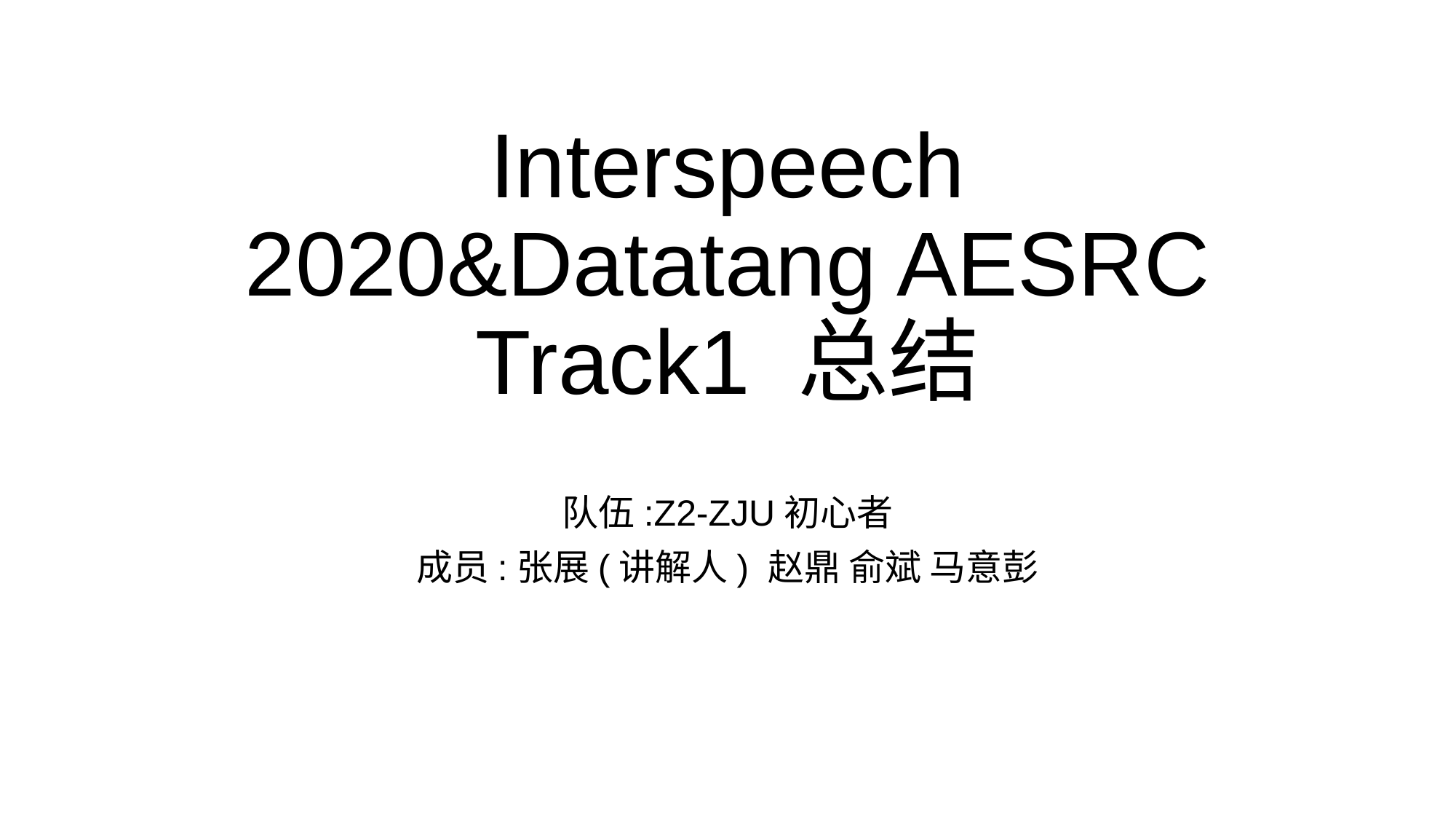

# Interspeech 2020&Datatang AESRC Track1 总结

队伍:Z2-ZJU初心者
成员:张展(讲解人) 赵鼎 俞斌 马意彭